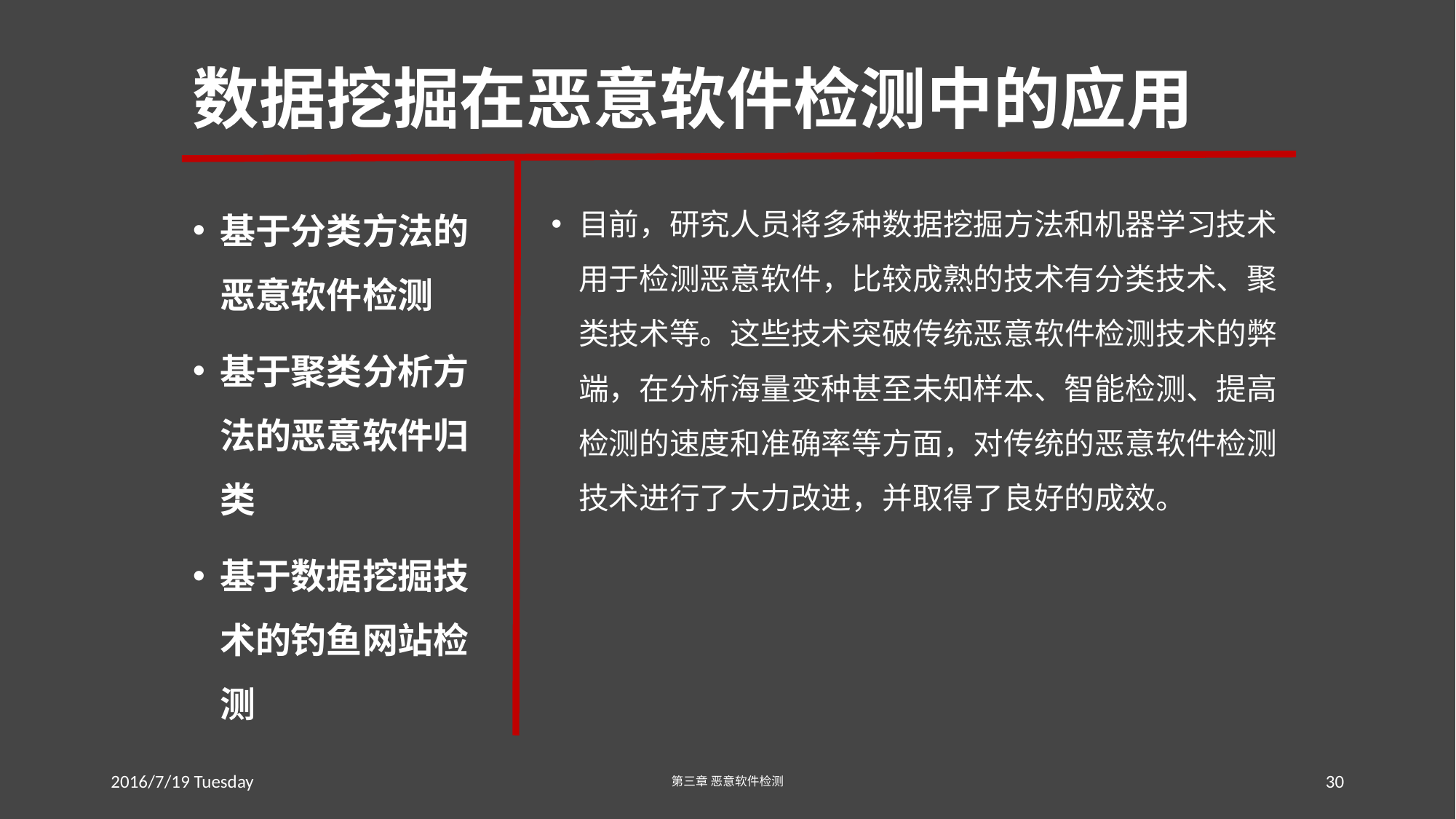

# 数据挖掘在恶意软件检测中的应用
基于分类方法的恶意软件检测
基于聚类分析方法的恶意软件归类
基于数据挖掘技术的钓鱼网站检测
目前，研究人员将多种数据挖掘方法和机器学习技术用于检测恶意软件，比较成熟的技术有分类技术、聚类技术等。这些技术突破传统恶意软件检测技术的弊端，在分析海量变种甚至未知样本、智能检测、提高检测的速度和准确率等方面，对传统的恶意软件检测技术进行了大力改进，并取得了良好的成效。
2016/7/19 Tuesday
第三章 恶意软件检测
30